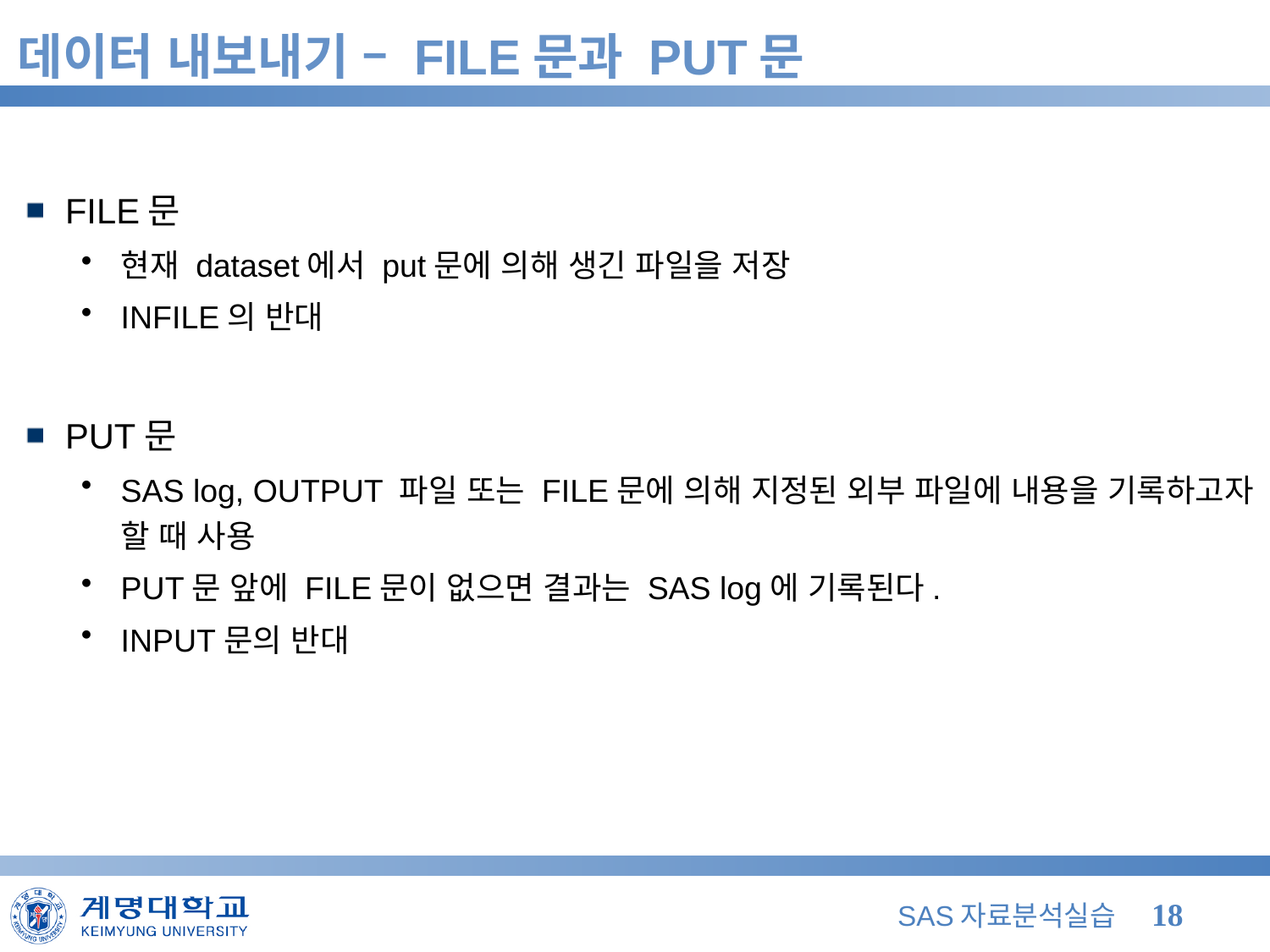

# 데이터 내보내기 – FILE문과 PUT문

FILE문
현재 dataset에서 put문에 의해 생긴 파일을 저장
INFILE의 반대

PUT문
SAS log, OUTPUT 파일 또는 FILE문에 의해 지정된 외부 파일에 내용을 기록하고자 할 때 사용
PUT문 앞에 FILE문이 없으면 결과는 SAS log에 기록된다.
INPUT문의 반대